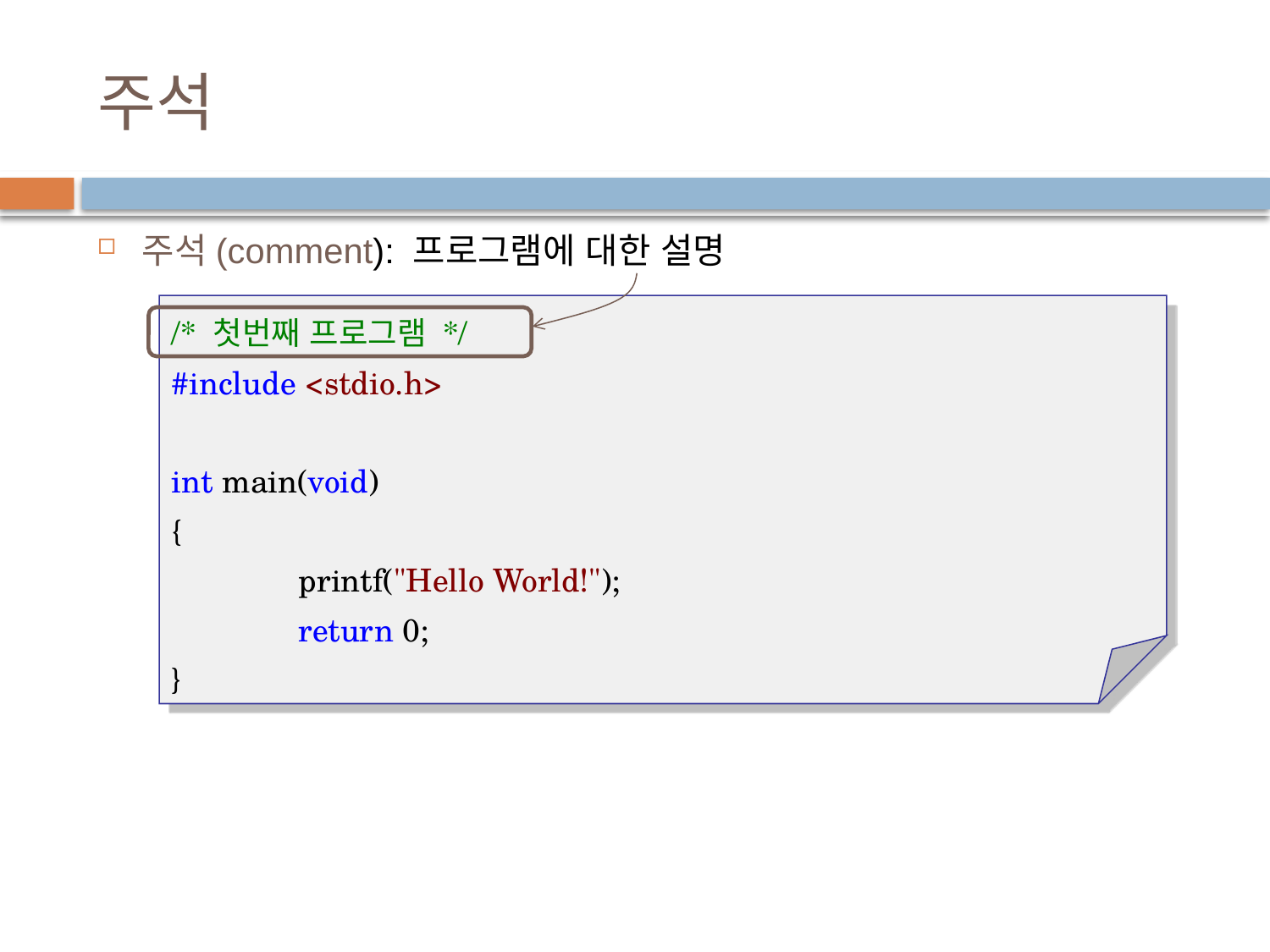

# 주석
주석(comment): 프로그램에 대한 설명

/* 첫번째 프로그램 */
#include <stdio.h>

int main(void)
{
	printf("Hello World!");
	return 0;
}